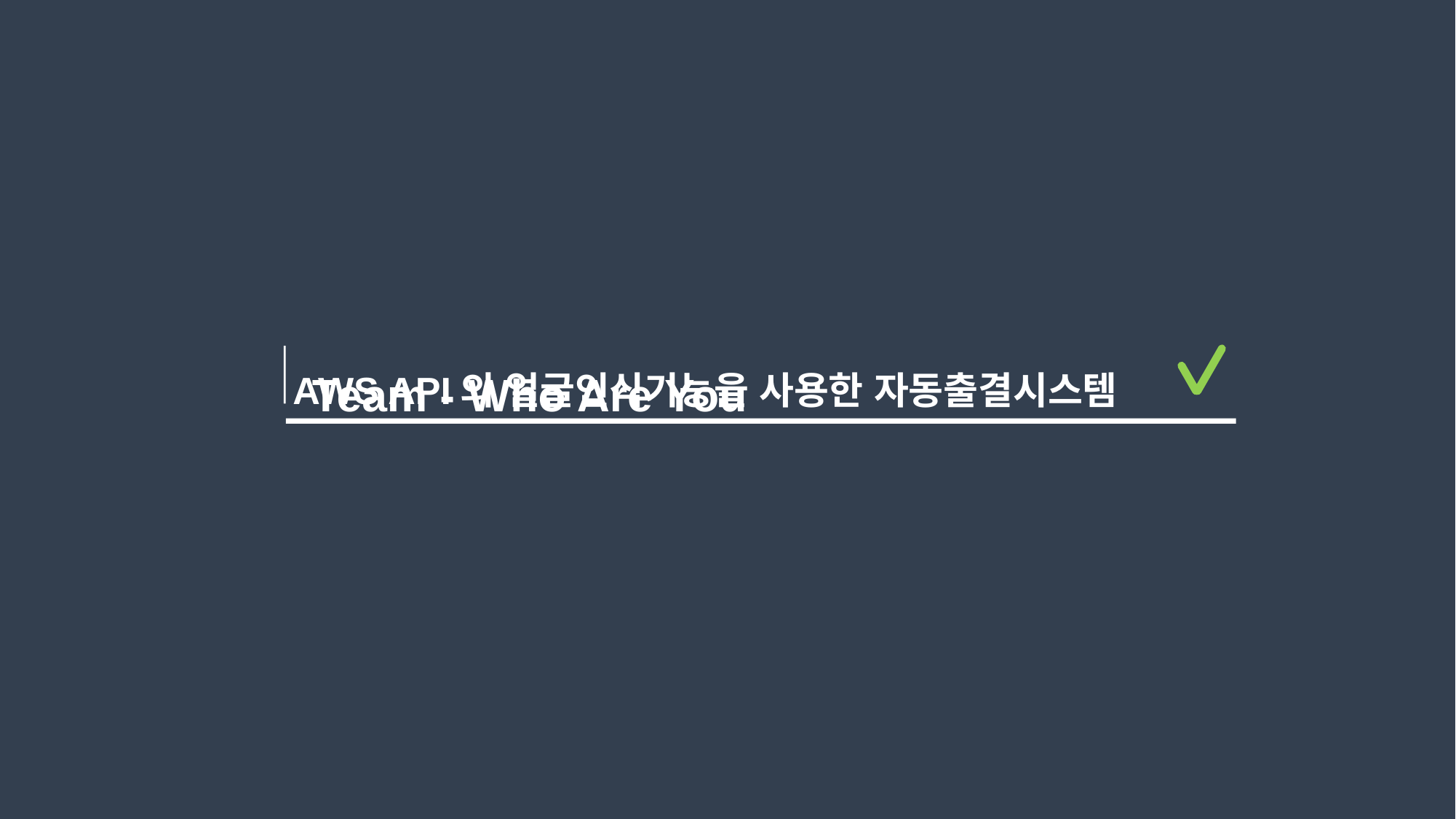

Team - Who Are You
AWS API의 얼굴인식기능을 사용한 자동출결시스템